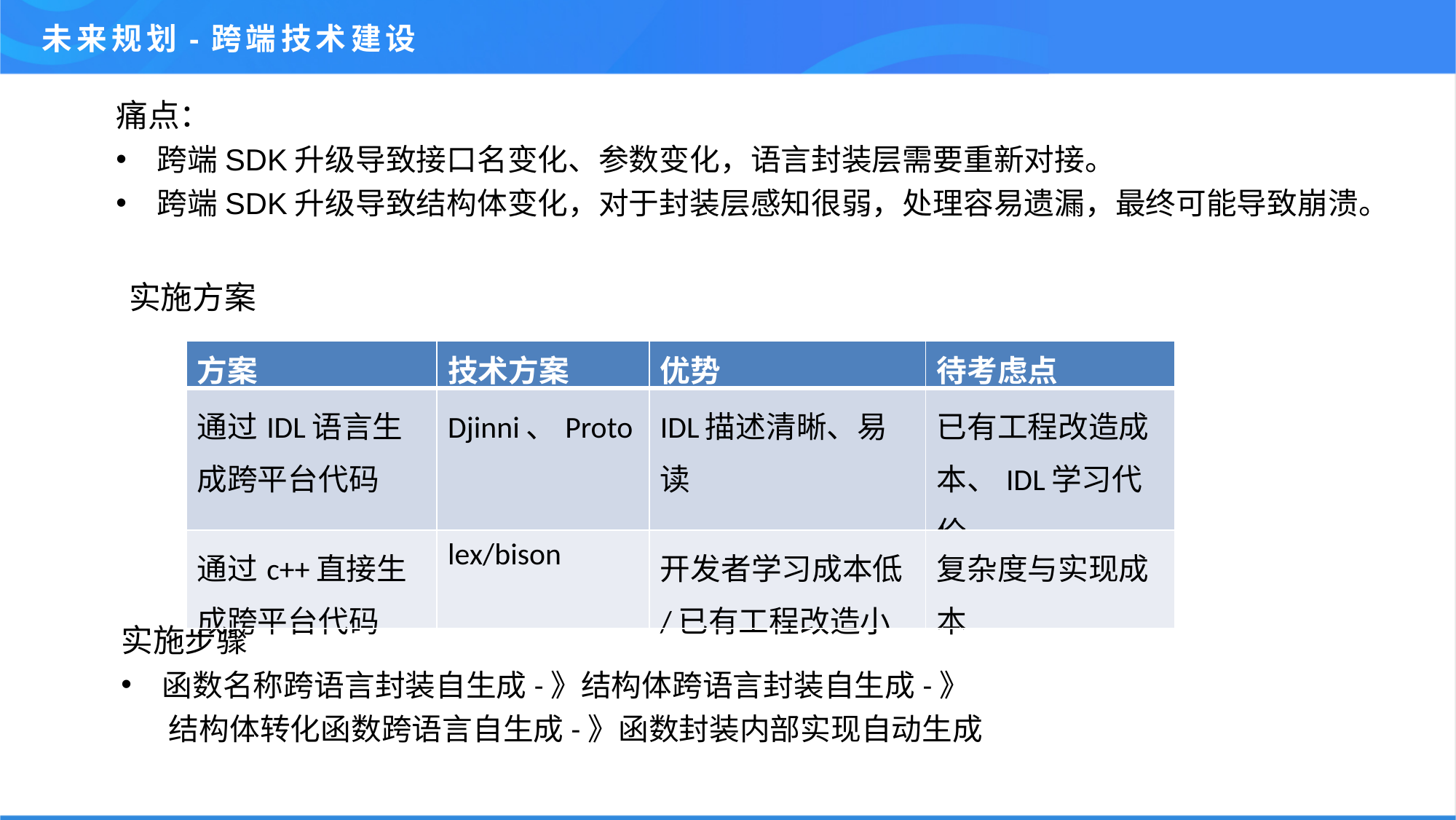

未来规划-跨端技术建设
痛点：
跨端SDK升级导致接口名变化、参数变化，语言封装层需要重新对接。
跨端SDK升级导致结构体变化，对于封装层感知很弱，处理容易遗漏，最终可能导致崩溃。
实施方案
| 方案 | 技术方案 | 优势 | 待考虑点 |
| --- | --- | --- | --- |
| 通过IDL语言生成跨平台代码 | Djinni、Proto | IDL描述清晰、易读 | 已有工程改造成本、IDL学习代价 |
| 通过c++直接生成跨平台代码 | lex/bison | 开发者学习成本低/已有工程改造小 | 复杂度与实现成本 |
实施步骤
函数名称跨语言封装自生成-》结构体跨语言封装自生成-》
      结构体转化函数跨语言自生成-》函数封装内部实现自动生成